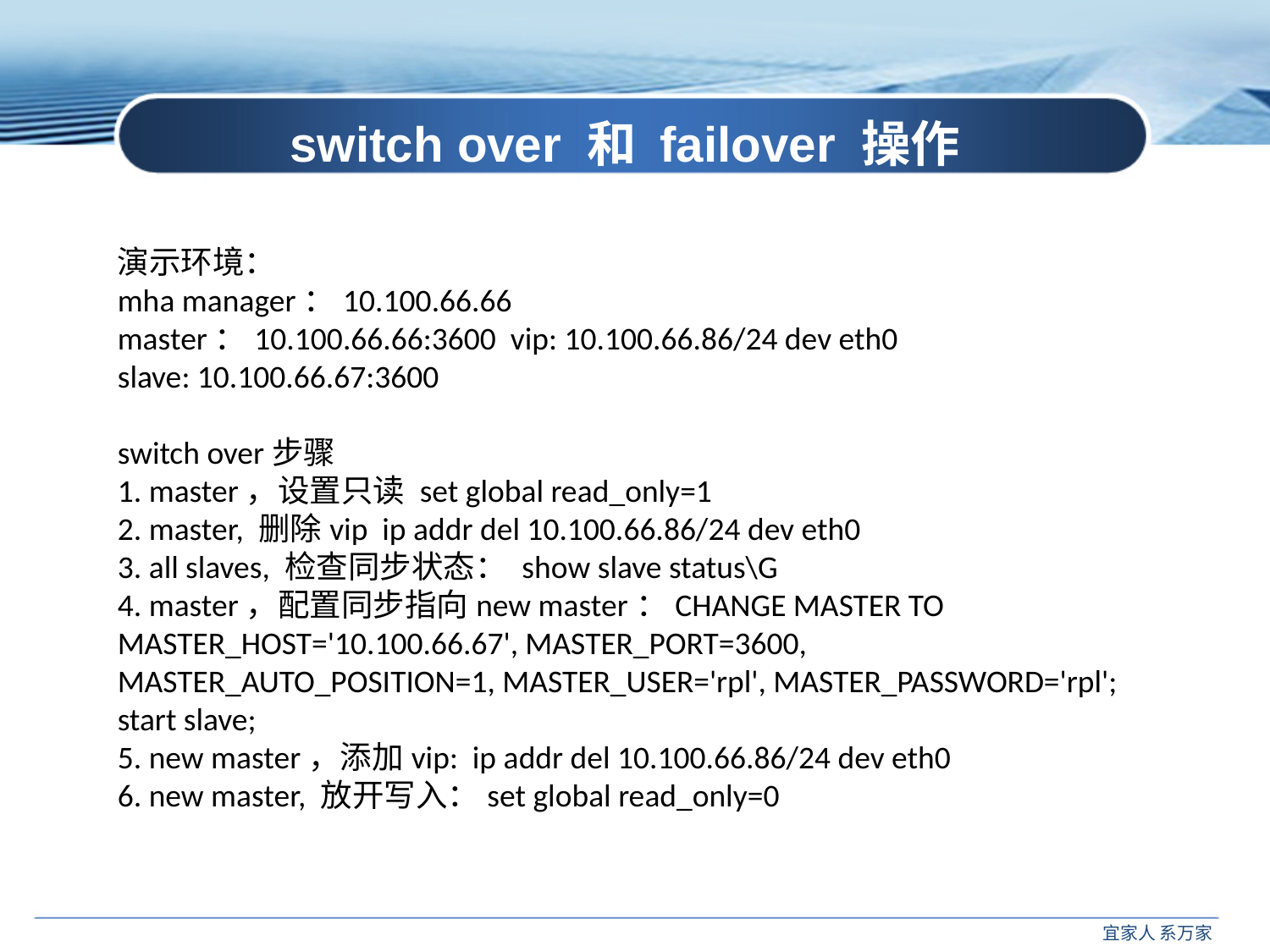

switch over 和 failover 操作
演示环境：
mha manager：10.100.66.66
master：10.100.66.66:3600  vip: 10.100.66.86/24 dev eth0
slave: 10.100.66.67:3600

switch over步骤
1. master，设置只读 set global read_only=1
2. master, 删除vip  ip addr del 10.100.66.86/24 dev eth0
3. all slaves, 检查同步状态： show slave status\G
4. master，配置同步指向new master：CHANGE MASTER TO MASTER_HOST='10.100.66.67', MASTER_PORT=3600, MASTER_AUTO_POSITION=1, MASTER_USER='rpl', MASTER_PASSWORD='rpl'; start slave;
5. new master，添加vip:  ip addr del 10.100.66.86/24 dev eth0
6. new master, 放开写入：set global read_only=0

宜家人 系万家